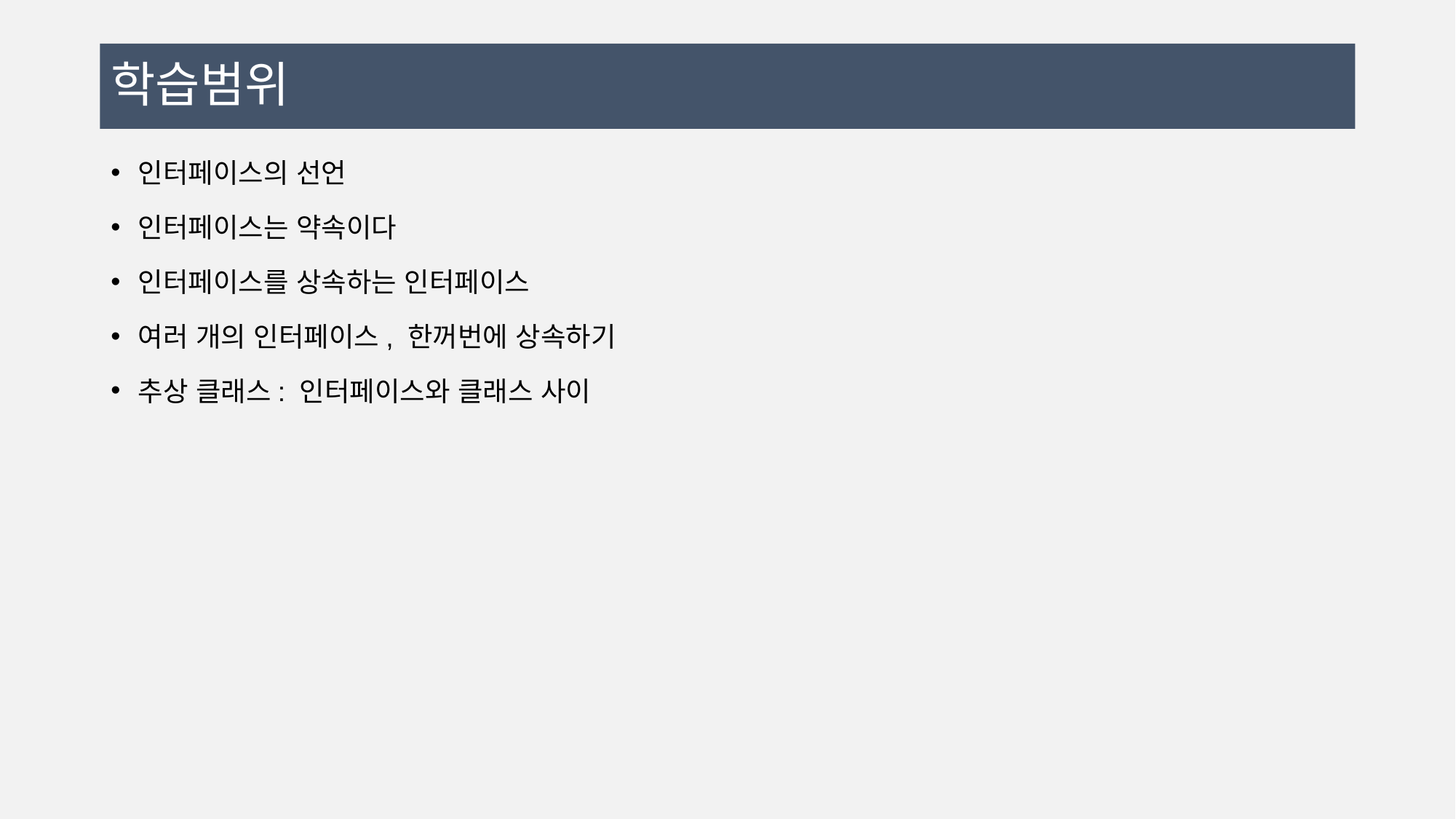

# 학습범위
인터페이스의 선언
인터페이스는 약속이다
인터페이스를 상속하는 인터페이스
여러 개의 인터페이스, 한꺼번에 상속하기
추상 클래스: 인터페이스와 클래스 사이